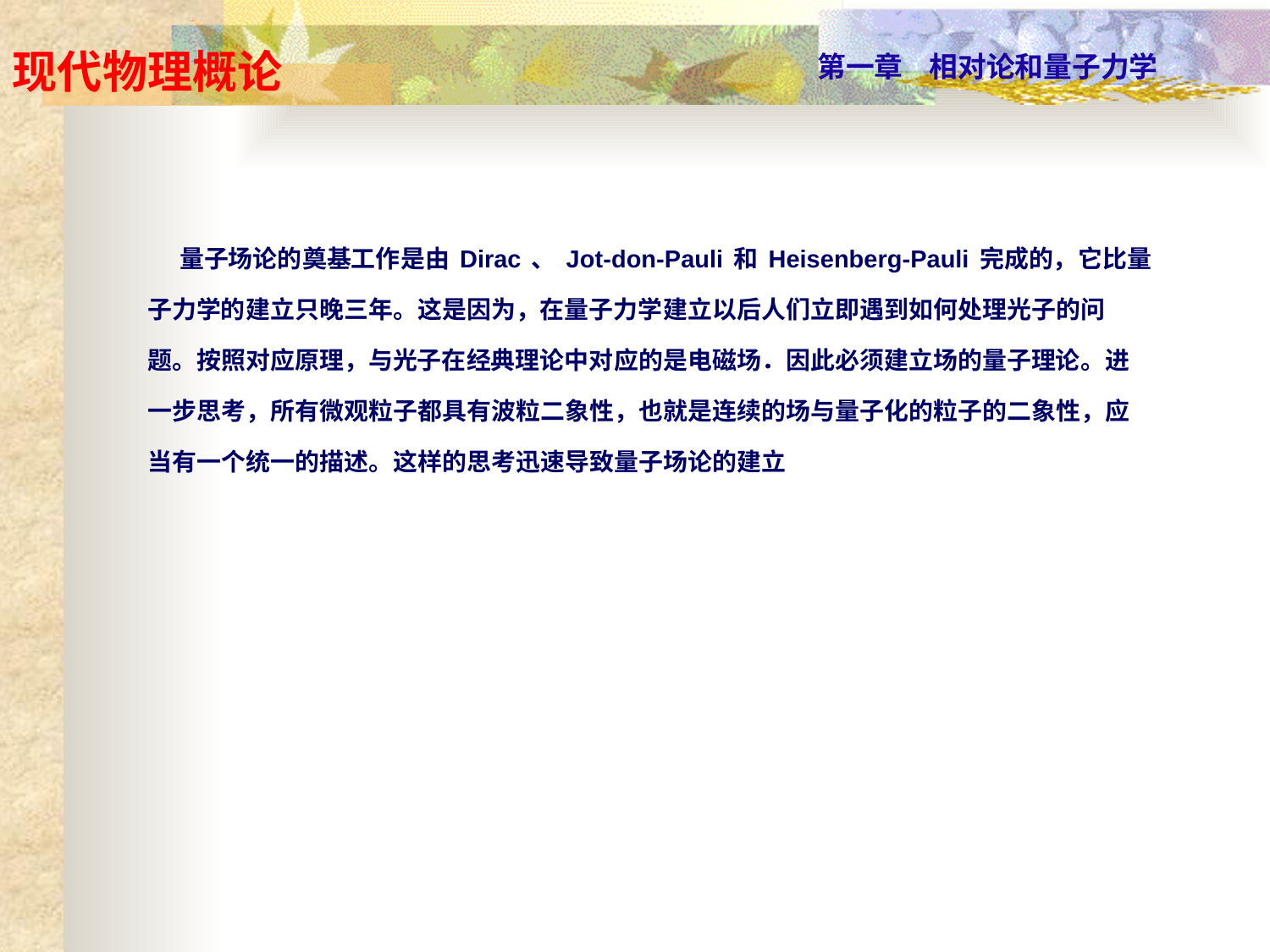

量子场论的奠基工作是由Dirac、Jot-don-Pauli和Heisenberg-Pauli完成的，它比量子力学的建立只晚三年。这是因为，在量子力学建立以后人们立即遇到如何处理光子的问题。按照对应原理，与光子在经典理论中对应的是电磁场．因此必须建立场的量子理论。进一步思考，所有微观粒子都具有波粒二象性，也就是连续的场与量子化的粒子的二象性，应当有一个统一的描述。这样的思考迅速导致量子场论的建立